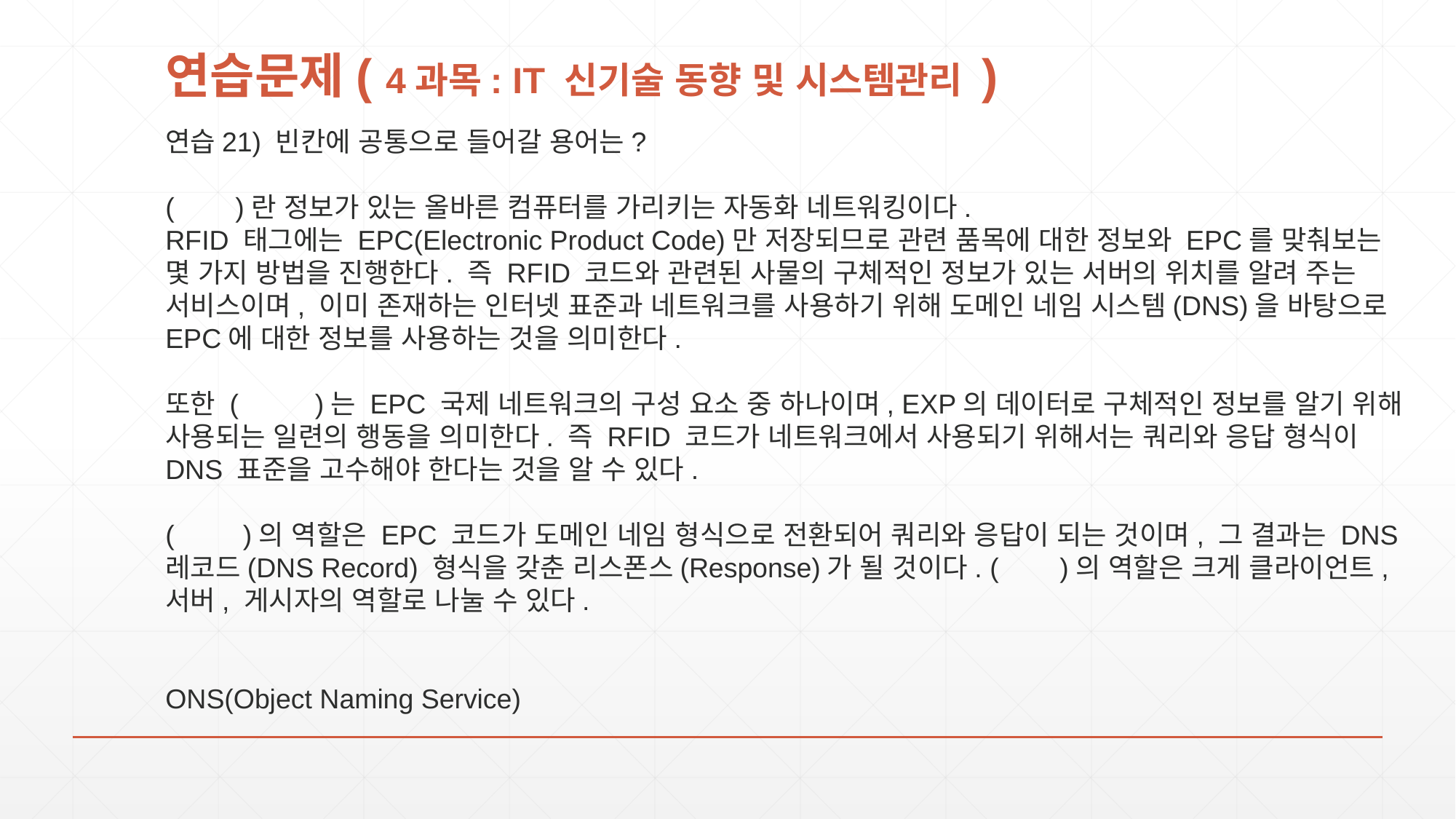

# 연습문제( 4과목: IT 신기술 동향 및 시스템관리 )
연습21) 빈칸에 공통으로 들어갈 용어는?

(        )란 정보가 있는 올바른 컴퓨터를 가리키는 자동화 네트워킹이다.
RFID 태그에는 EPC(Electronic Product Code)만 저장되므로 관련 품목에 대한 정보와 EPC를 맞춰보는 몇 가지 방법을 진행한다. 즉 RFID 코드와 관련된 사물의 구체적인 정보가 있는 서버의 위치를 알려 주는 서비스이며, 이미 존재하는 인터넷 표준과 네트워크를 사용하기 위해 도메인 네임 시스템(DNS)을 바탕으로 EPC에 대한 정보를 사용하는 것을 의미한다.

또한 (          )는 EPC 국제 네트워크의 구성 요소 중 하나이며, EXP의 데이터로 구체적인 정보를 알기 위해 사용되는 일련의 행동을 의미한다. 즉 RFID 코드가 네트워크에서 사용되기 위해서는 쿼리와 응답 형식이 DNS 표준을 고수해야 한다는 것을 알 수 있다.

(         )의 역할은 EPC 코드가 도메인 네임 형식으로 전환되어 쿼리와 응답이 되는 것이며, 그 결과는 DNS 레코드(DNS Record) 형식을 갖춘 리스폰스(Response)가 될 것이다. (        )의 역할은 크게 클라이언트, 서버, 게시자의 역할로 나눌 수 있다.

ONS(Object Naming Service)